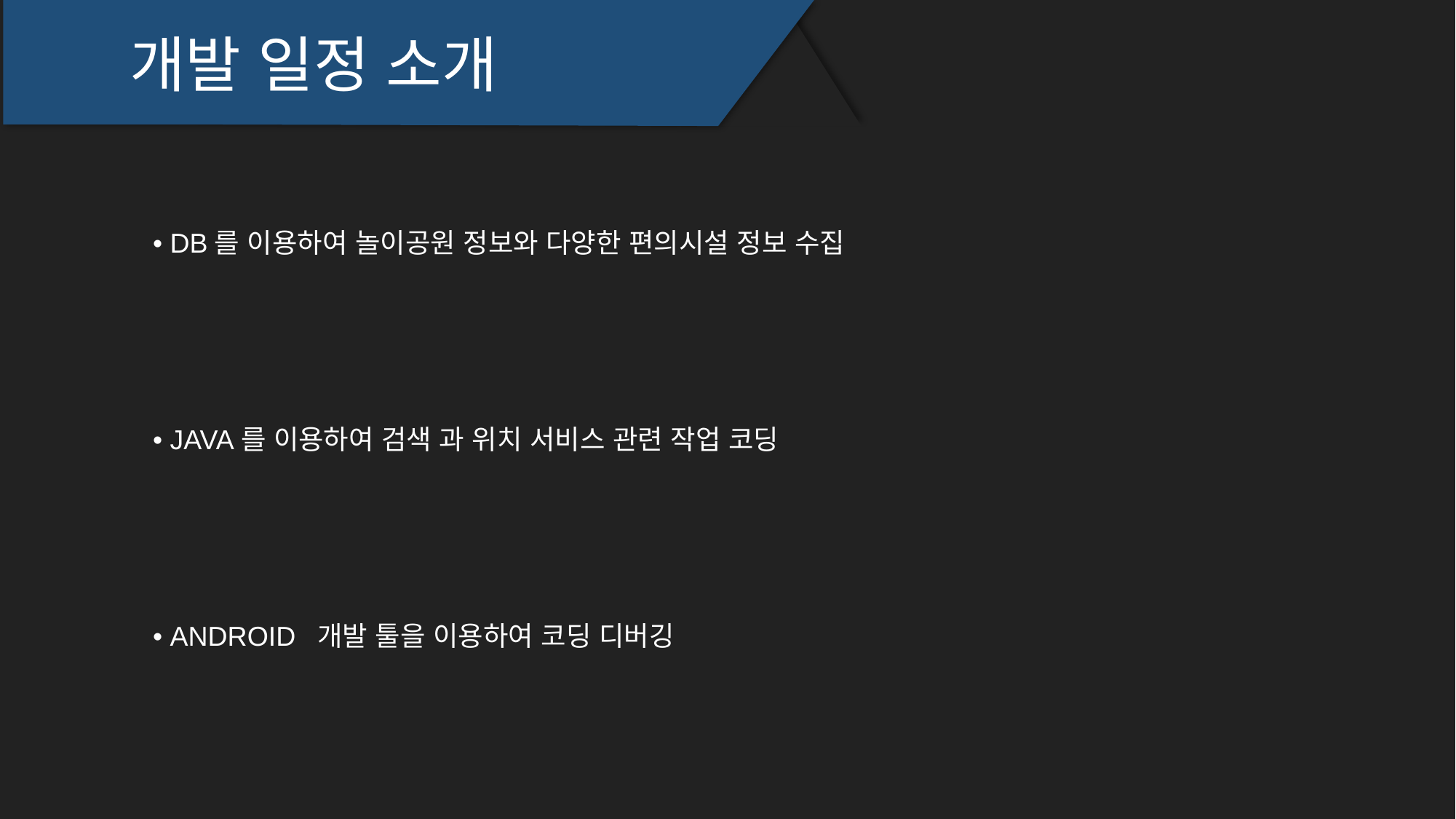

개발 일정 소개

• DB를 이용하여 놀이공원 정보와 다양한 편의시설 정보 수집

• JAVA를 이용하여 검색 과 위치 서비스 관련 작업 코딩

• ANDROID  개발 툴을 이용하여 코딩 디버깅